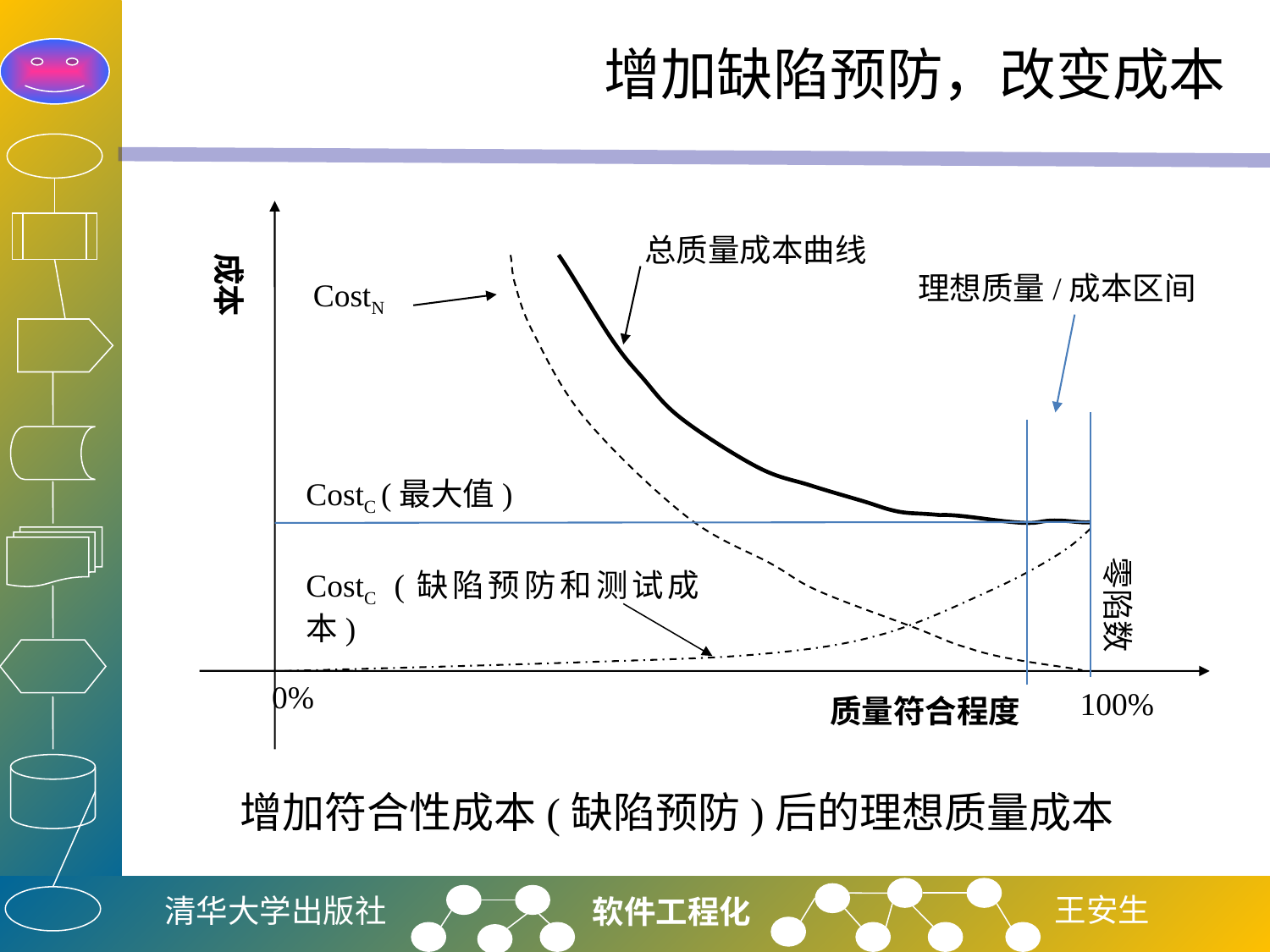

# 增加缺陷预防，改变成本

总质量成本曲线
成本

理想质量/成本区间
CostN
CostC (最大值)

零陷数
CostC  (缺陷预防和测试成本)
0%
100%
质量符合程度
增加符合性成本(缺陷预防)后的理想质量成本